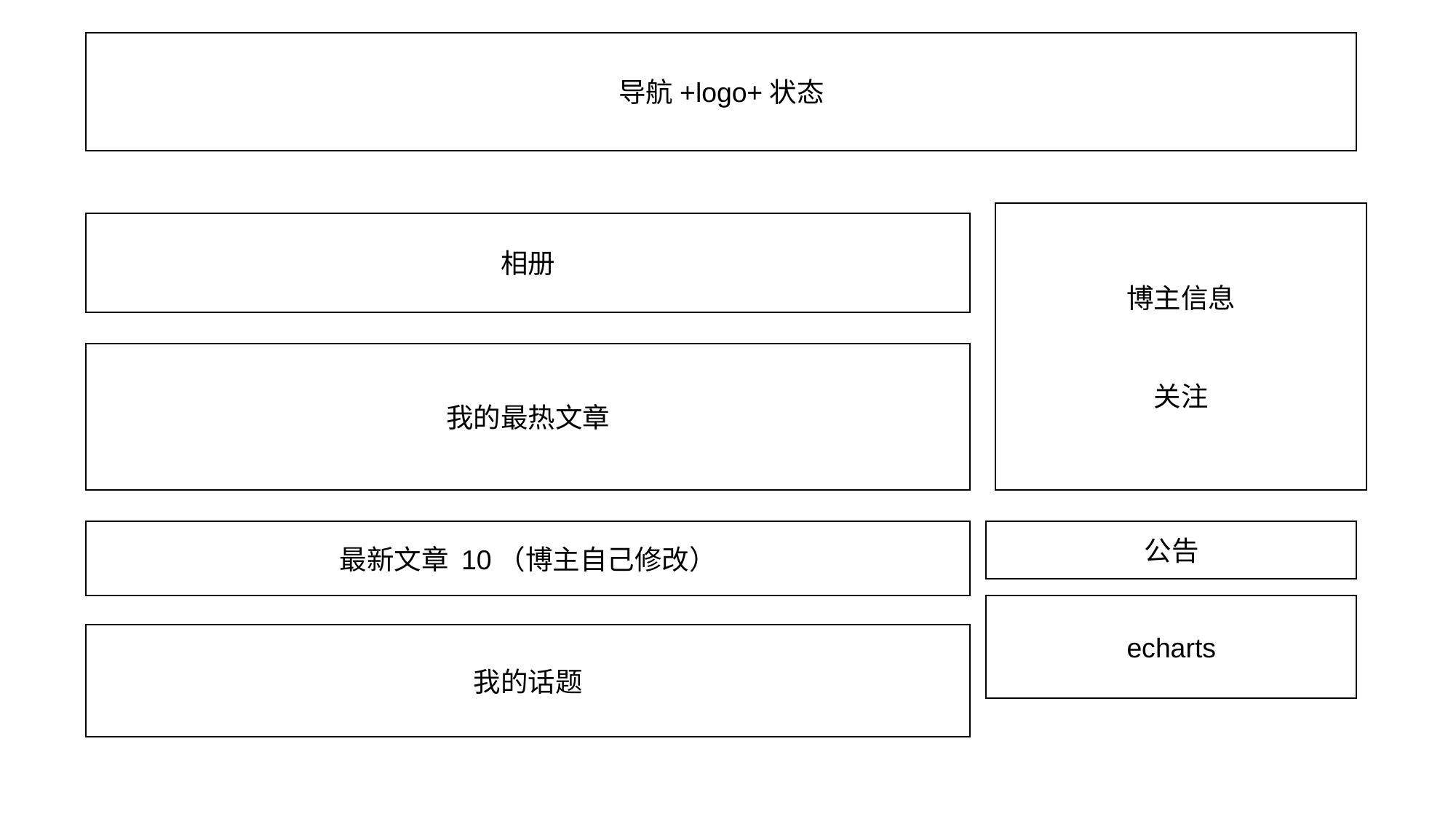

导航+logo+状态
博主信息

关注
相册
我的最热文章
公告
最新文章 10（博主自己修改）
echarts
我的话题